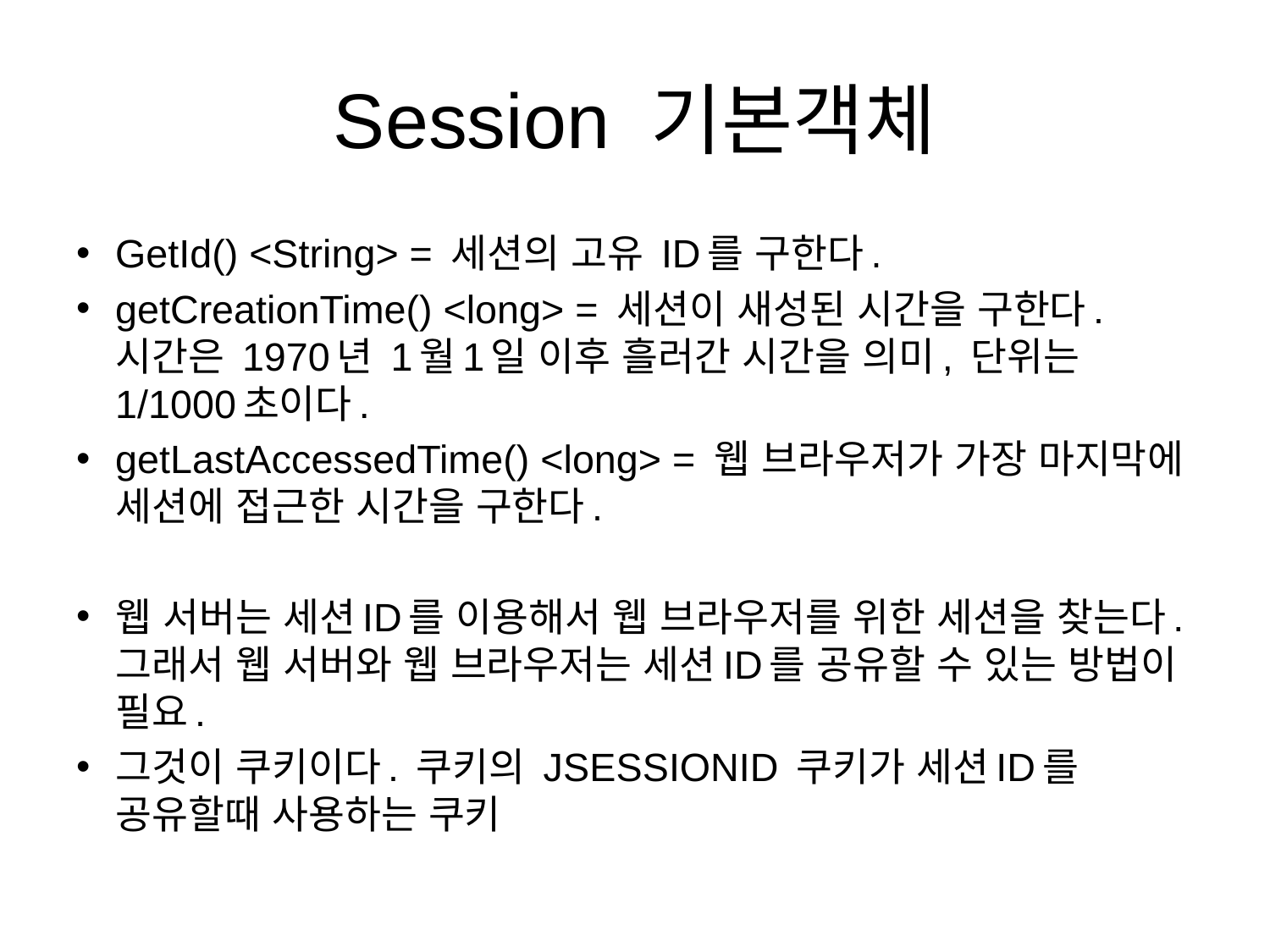

# Session 기본객체
GetId() <String> = 세션의 고유 ID를 구한다.
getCreationTime() <long> = 세션이 새성된 시간을 구한다. 시간은 1970년 1월1일 이후 흘러간 시간을 의미, 단위는 1/1000초이다.
getLastAccessedTime() <long> = 웹 브라우저가 가장 마지막에 세션에 접근한 시간을 구한다.

웹 서버는 세션ID를 이용해서 웹 브라우저를 위한 세션을 찾는다. 그래서 웹 서버와 웹 브라우저는 세션ID를 공유할 수 있는 방법이 필요.
그것이 쿠키이다. 쿠키의 JSESSIONID 쿠키가 세션ID를 공유할때 사용하는 쿠키